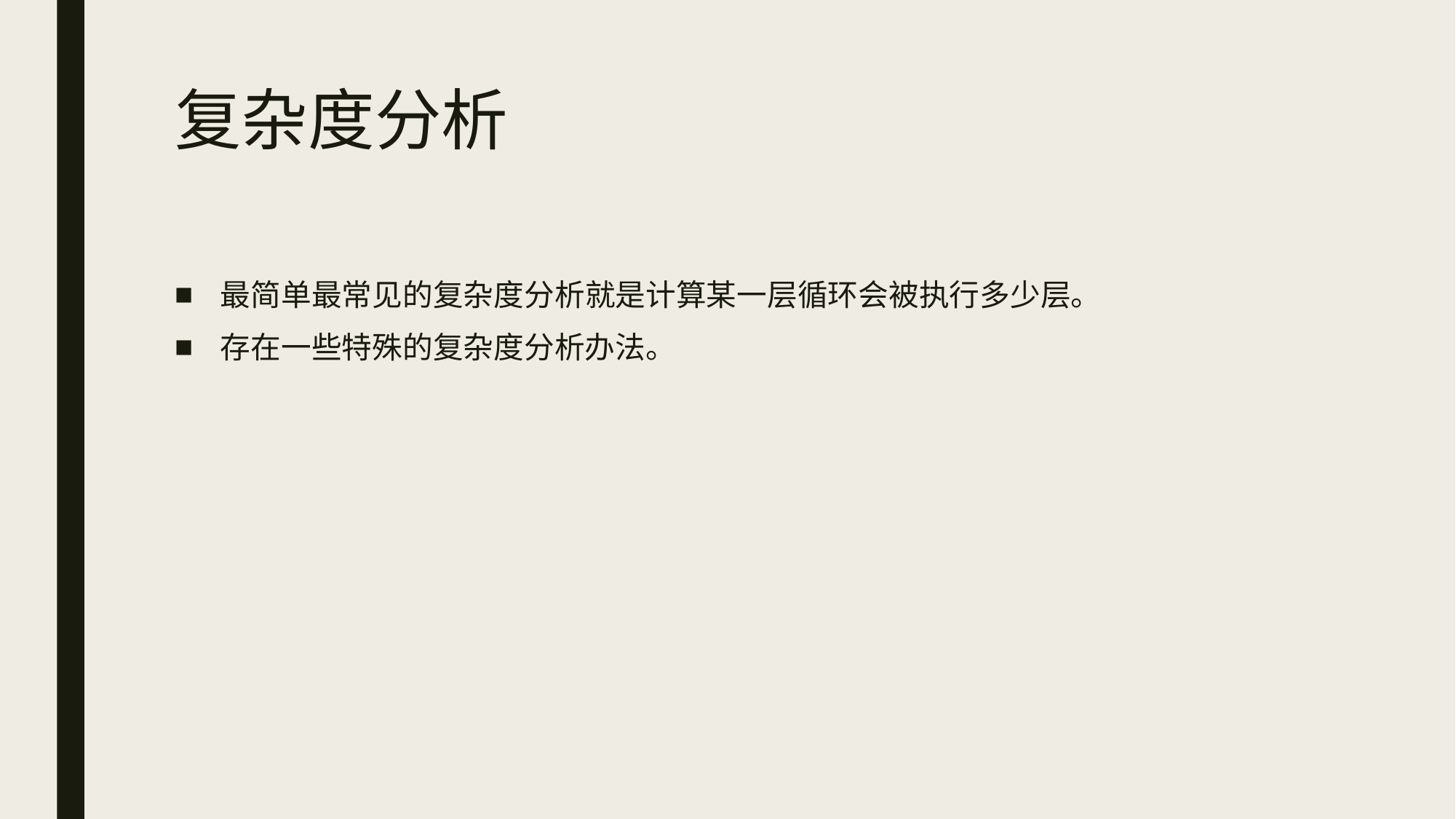

# 复杂度分析
最简单最常见的复杂度分析就是计算某一层循环会被执行多少层。
存在一些特殊的复杂度分析办法。